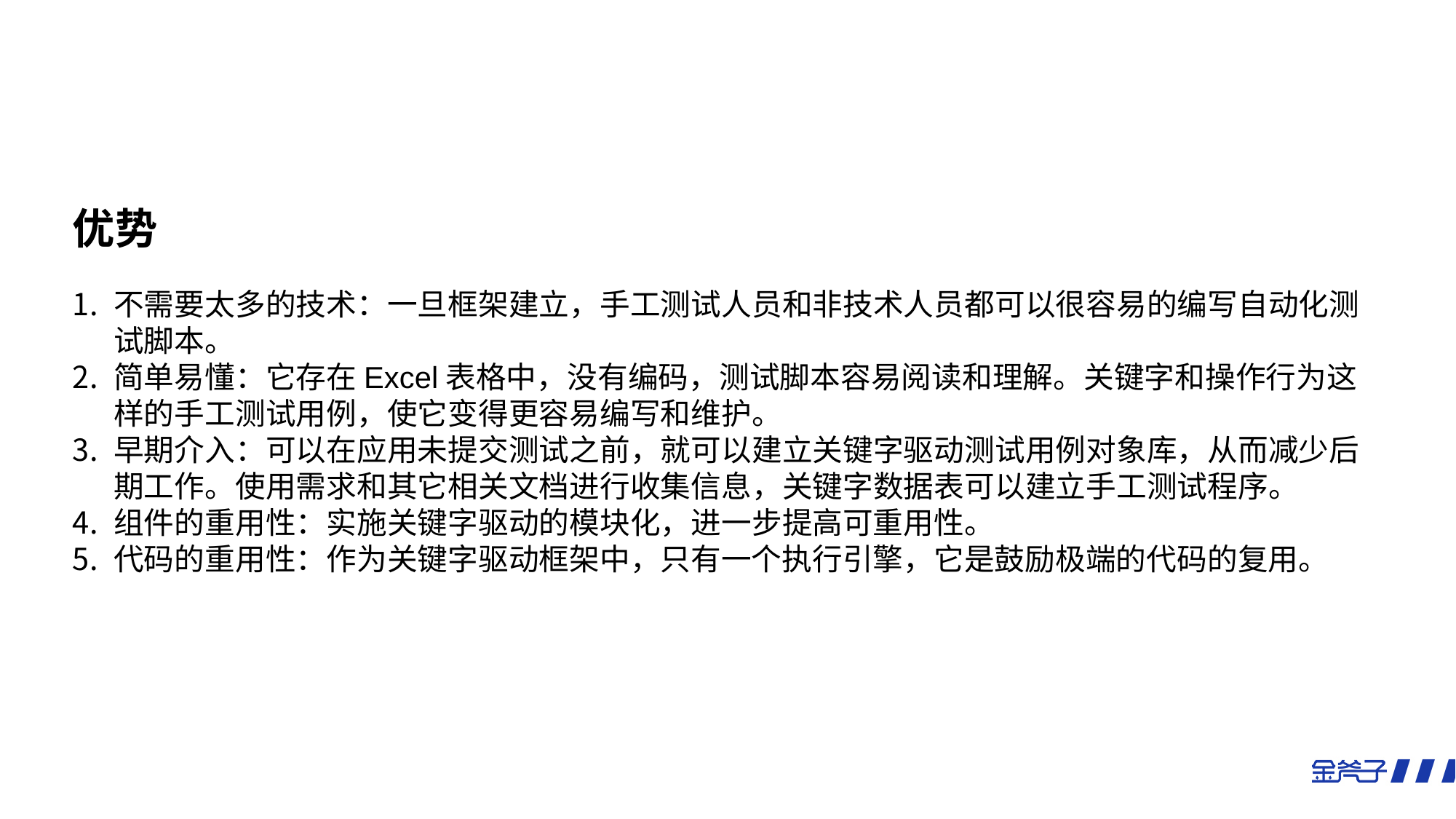

# 优势

不需要太多的技术：一旦框架建立，手工测试人员和非技术人员都可以很容易的编写自动化测试脚本。
简单易懂：它存在Excel表格中，没有编码，测试脚本容易阅读和理解。关键字和操作行为这样的手工测试用例，使它变得更容易编写和维护。
早期介入：可以在应用未提交测试之前，就可以建立关键字驱动测试用例对象库，从而减少后期工作。使用需求和其它相关文档进行收集信息，关键字数据表可以建立手工测试程序。
组件的重用性：实施关键字驱动的模块化，进一步提高可重用性。
代码的重用性：作为关键字驱动框架中，只有一个执行引擎，它是鼓励极端的代码的复用。